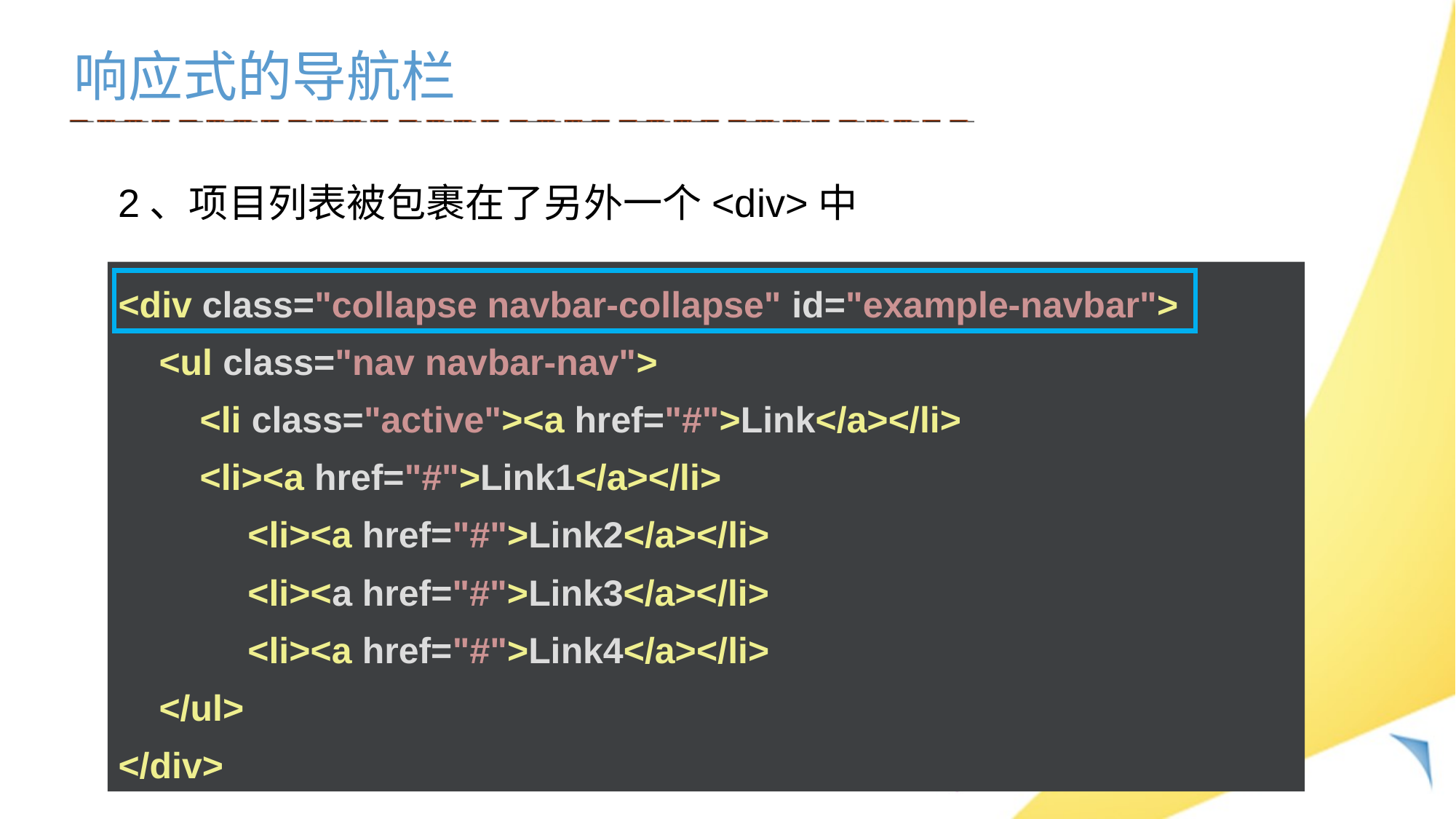

响应式的导航栏
2、项目列表被包裹在了另外一个<div>中
<div class="collapse navbar-collapse" id="example-navbar">
    <ul class="nav navbar-nav">
        <li class="active"><a href="#">Link</a></li>
        <li><a href="#">Link1</a></li>
	  <li><a href="#">Link2</a></li>
	  <li><a href="#">Link3</a></li>
	  <li><a href="#">Link4</a></li>
    </ul>
</div>